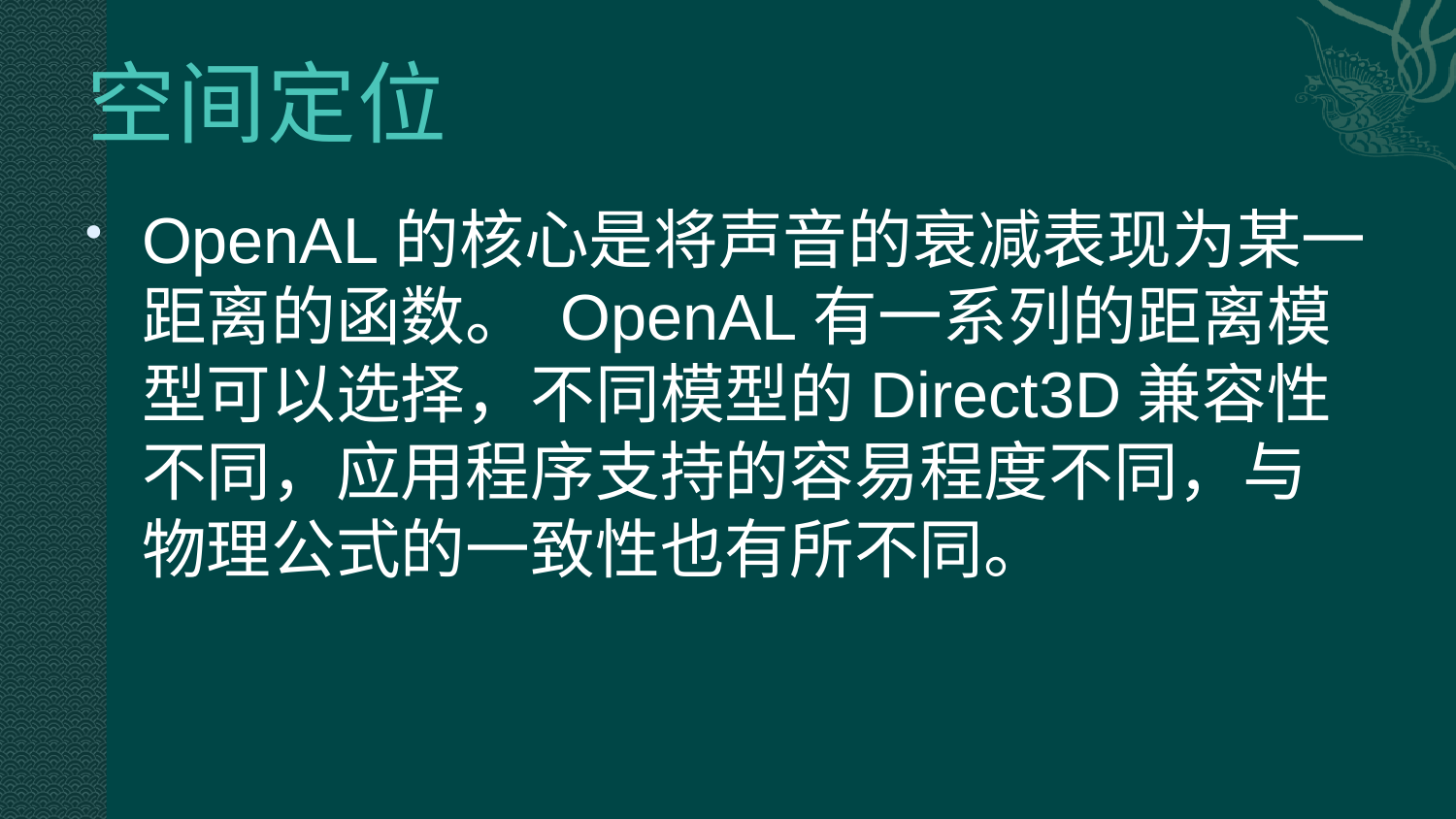

# 空间定位
OpenAL的核心是将声音的衰减表现为某一距离的函数。 OpenAL有一系列的距离模型可以选择，不同模型的Direct3D兼容性不同，应用程序支持的容易程度不同，与物理公式的一致性也有所不同。